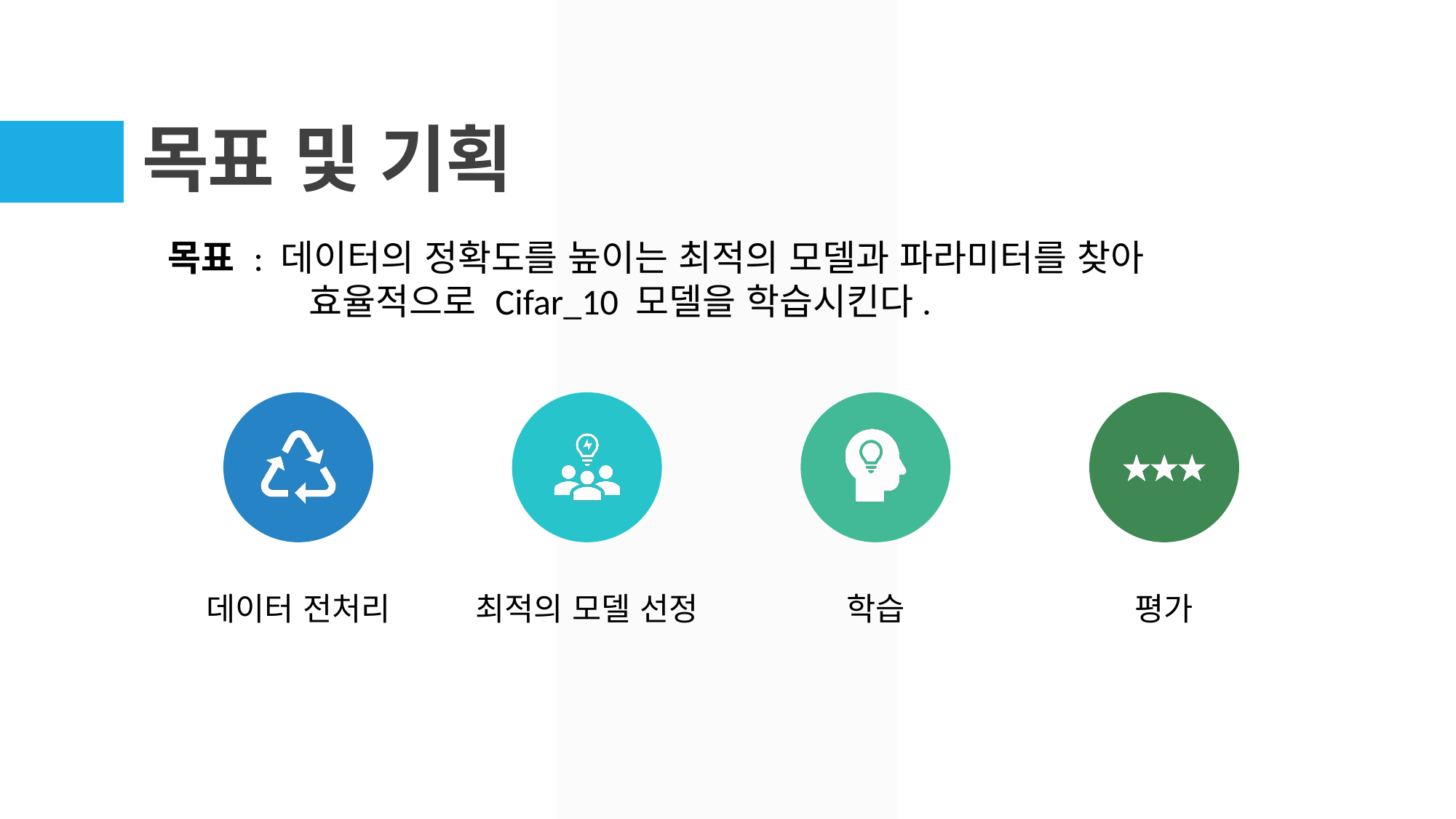

# 목표 및 기획
목표 : 데이터의 정확도를 높이는 최적의 모델과 파라미터를 찾아
             효율적으로 Cifar_10 모델을 학습시킨다.
데이터 전처리
최적의 모델 선정
학습
평가